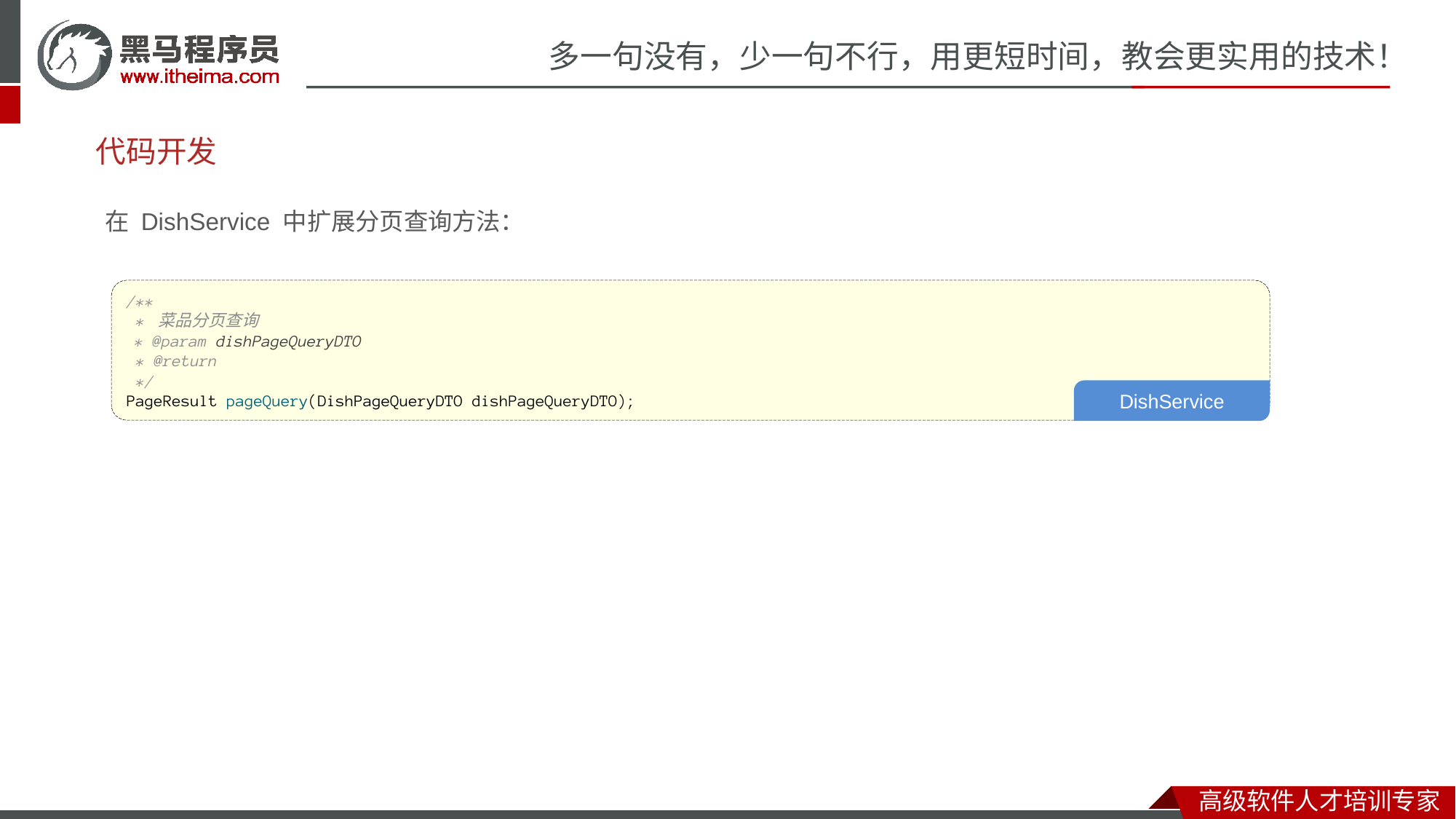

# 代码开发
在 DishService 中扩展分页查询方法：
/**
 * 菜品分页查询
 * @param dishPageQueryDTO
 * @return
 */
PageResult pageQuery(DishPageQueryDTO dishPageQueryDTO);
DishService